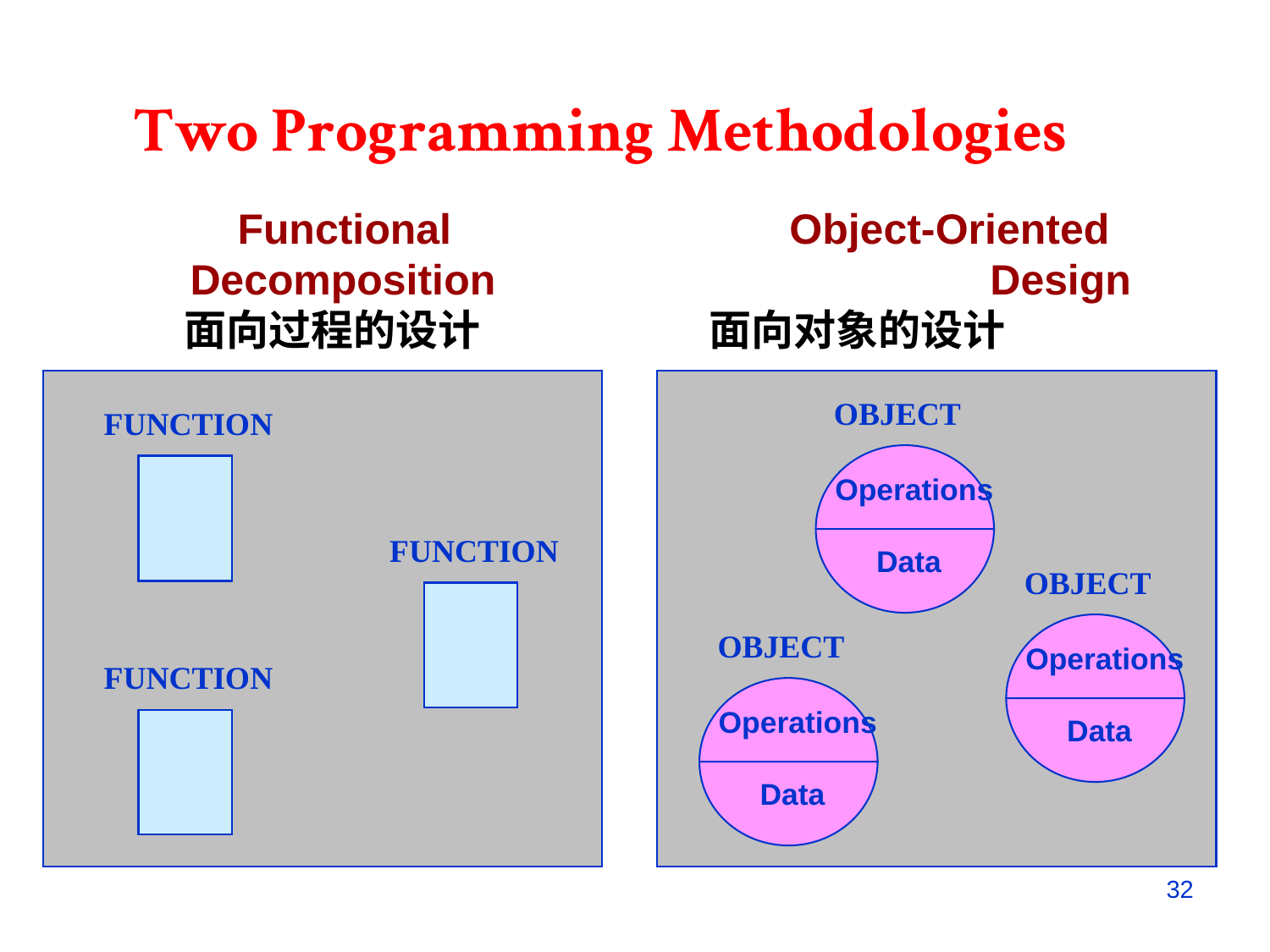

Two Programming Methodologies
           Functional 		   	    Object-Oriented
       Decomposition		                     Design
       面向过程的设计                        面向对象的设计

OBJECT

Operations

     Data
FUNCTION

FUNCTION

OBJECT

Operations

     Data
OBJECT

Operations

     Data
FUNCTION

32